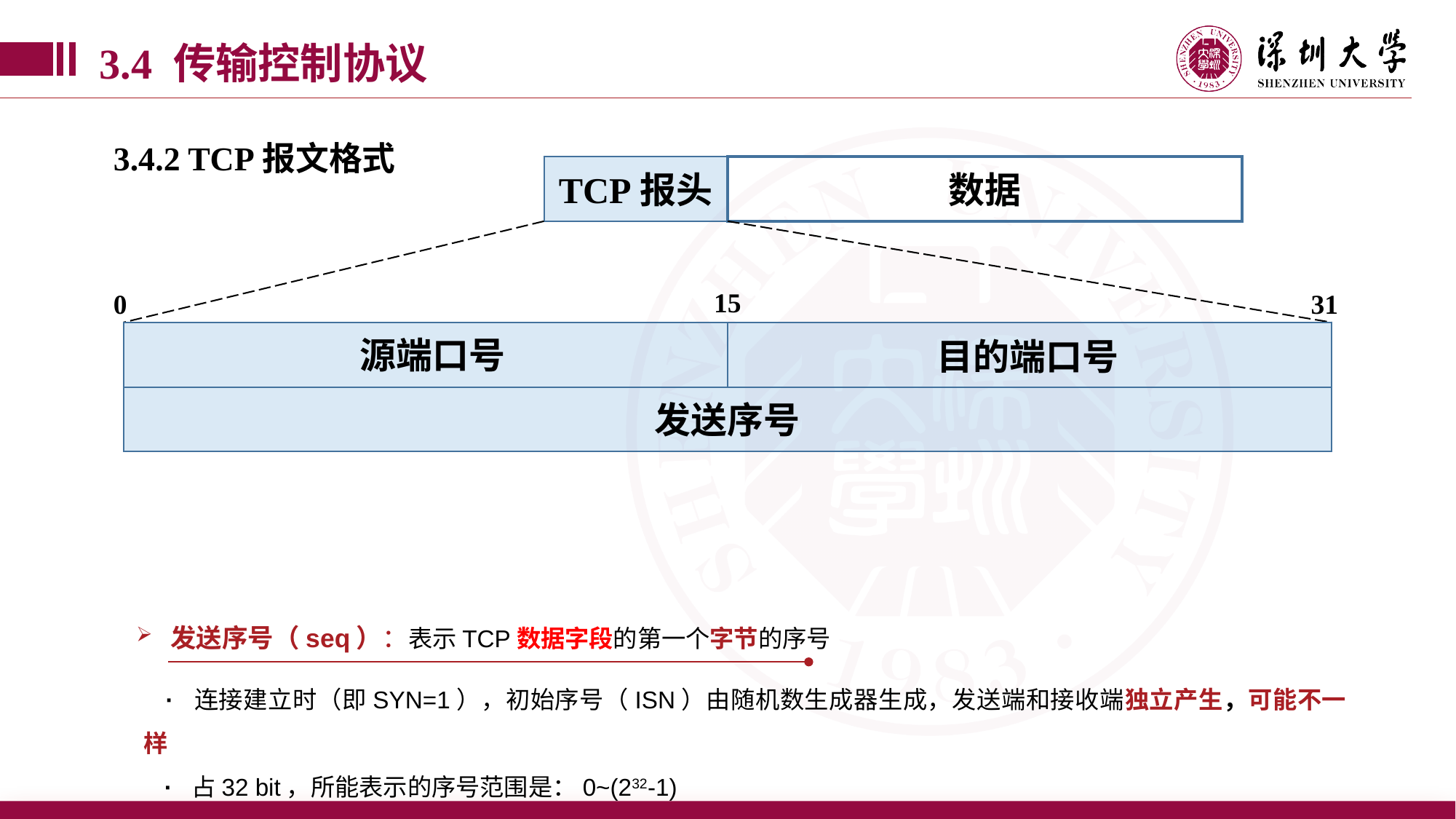

3.4 传输控制协议

3.4.2 TCP报文格式
TCP报头
数据
15
0
31

源端口号
目的端口号

发送序号
发送序号（seq）：表示TCP数据字段的第一个字节的序号
   ·  连接建立时（即SYN=1），初始序号（ISN）由随机数生成器生成，发送端和接收端独立产生，可能不一样
   ·  占32 bit，所能表示的序号范围是：0~(232-1)